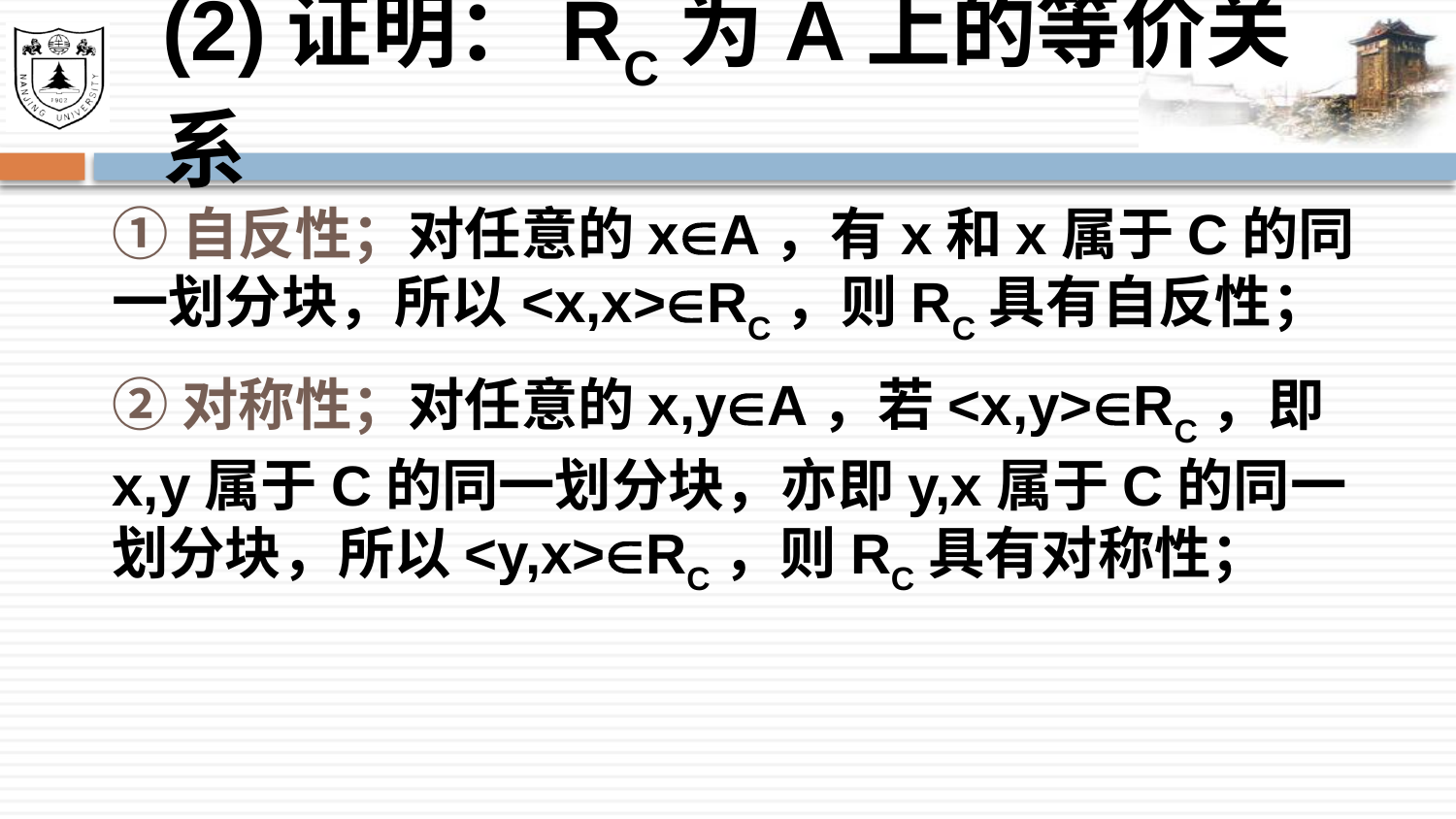

# (2)证明：RC为A上的等价关系
①自反性；对任意的x∈A，有x和x属于C的同一划分块，所以<x,x>∈RC，则RC具有自反性；
②对称性；对任意的x,y∈A，若<x,y>∈RC，即x,y属于C的同一划分块，亦即y,x属于C的同一划分块，所以<y,x>∈RC，则RC具有对称性；